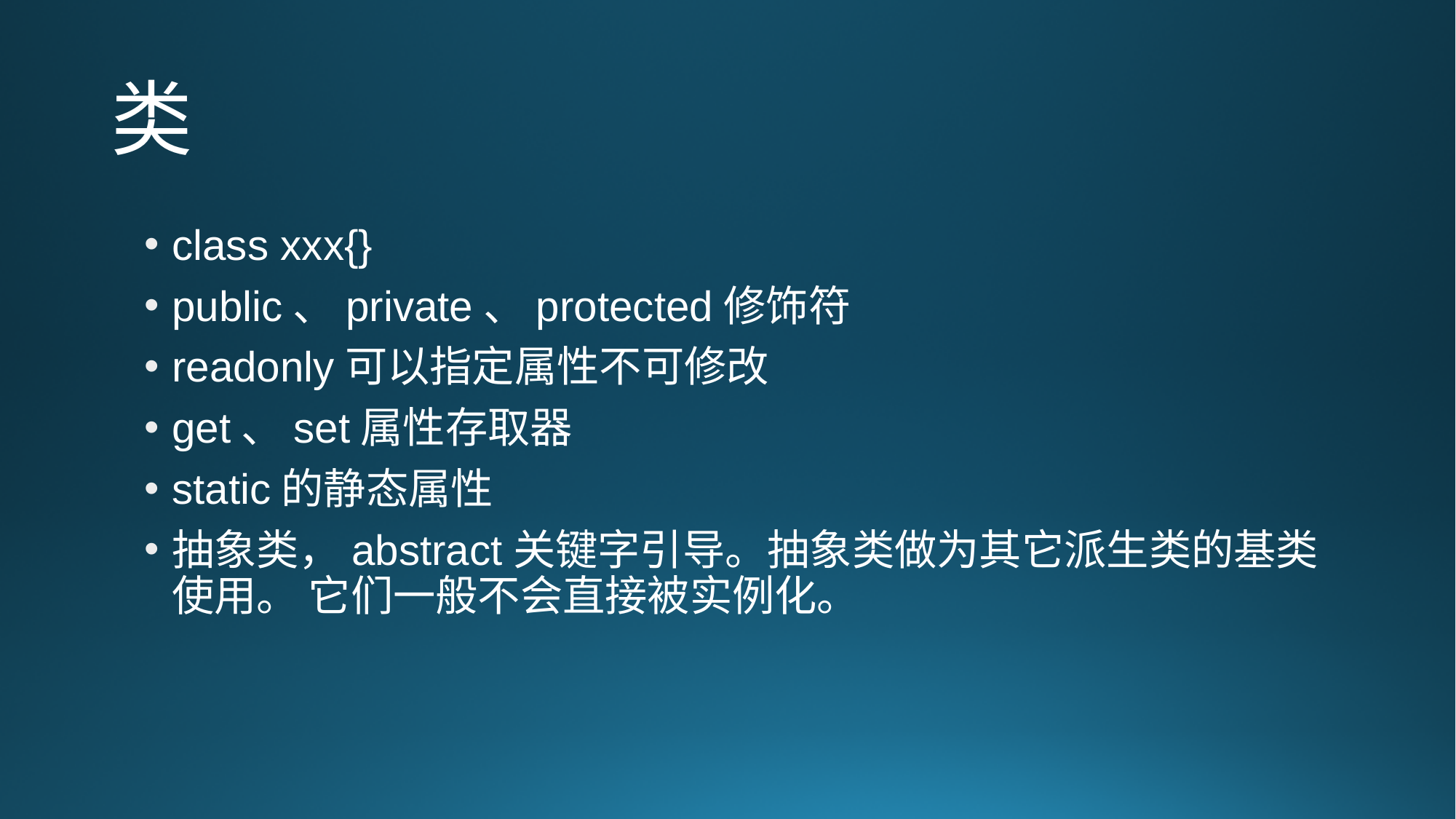

# 类
class xxx{}
public、private、protected修饰符
readonly可以指定属性不可修改
get、set属性存取器
static的静态属性
抽象类，abstract关键字引导。抽象类做为其它派生类的基类使用。 它们一般不会直接被实例化。